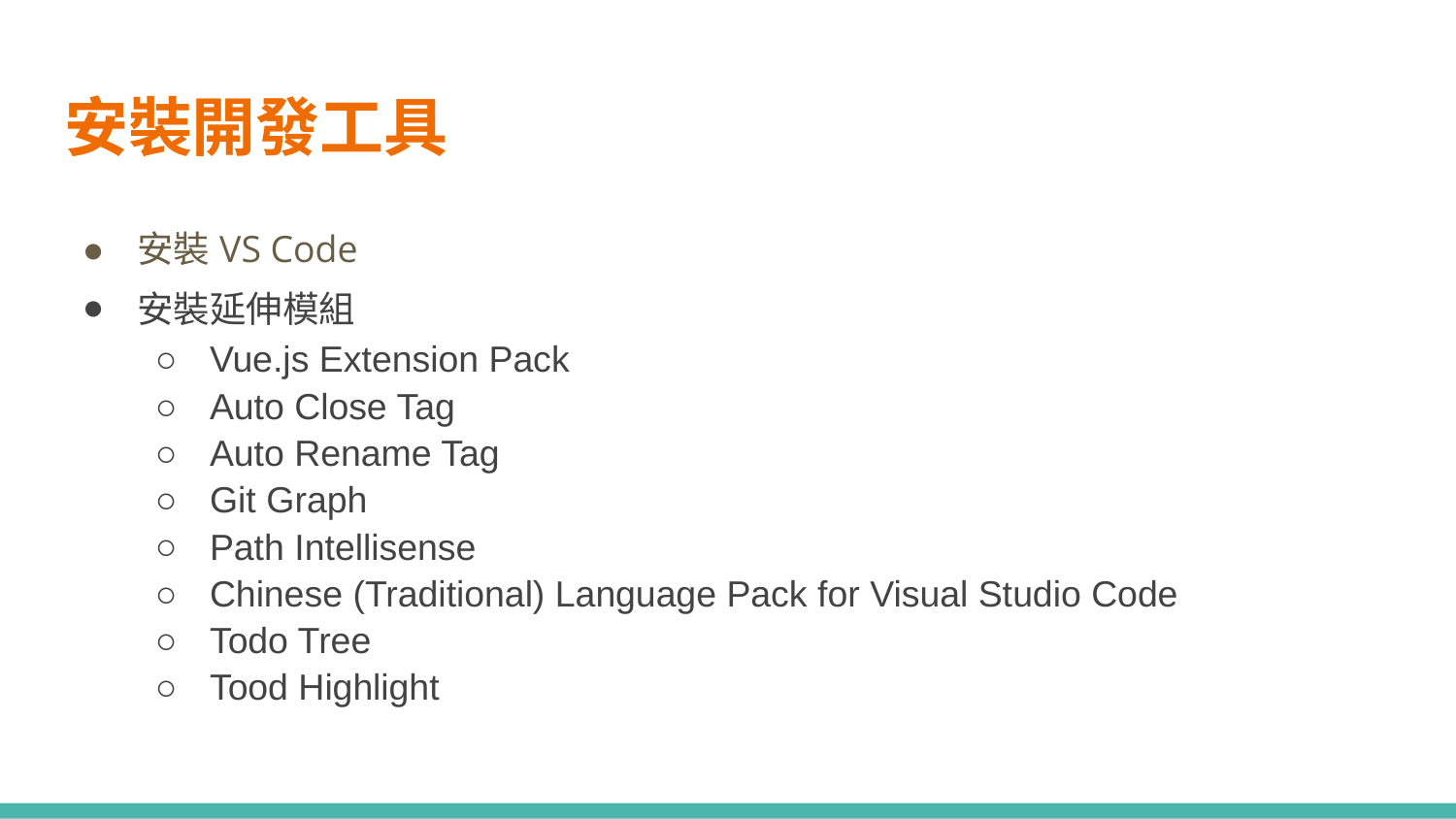

# 安裝開發工具
安裝VS Code
安裝延伸模組
Vue.js Extension Pack
Auto Close Tag
Auto Rename Tag
Git Graph
Path Intellisense
Chinese (Traditional) Language Pack for Visual Studio Code
Todo Tree
Tood Highlight